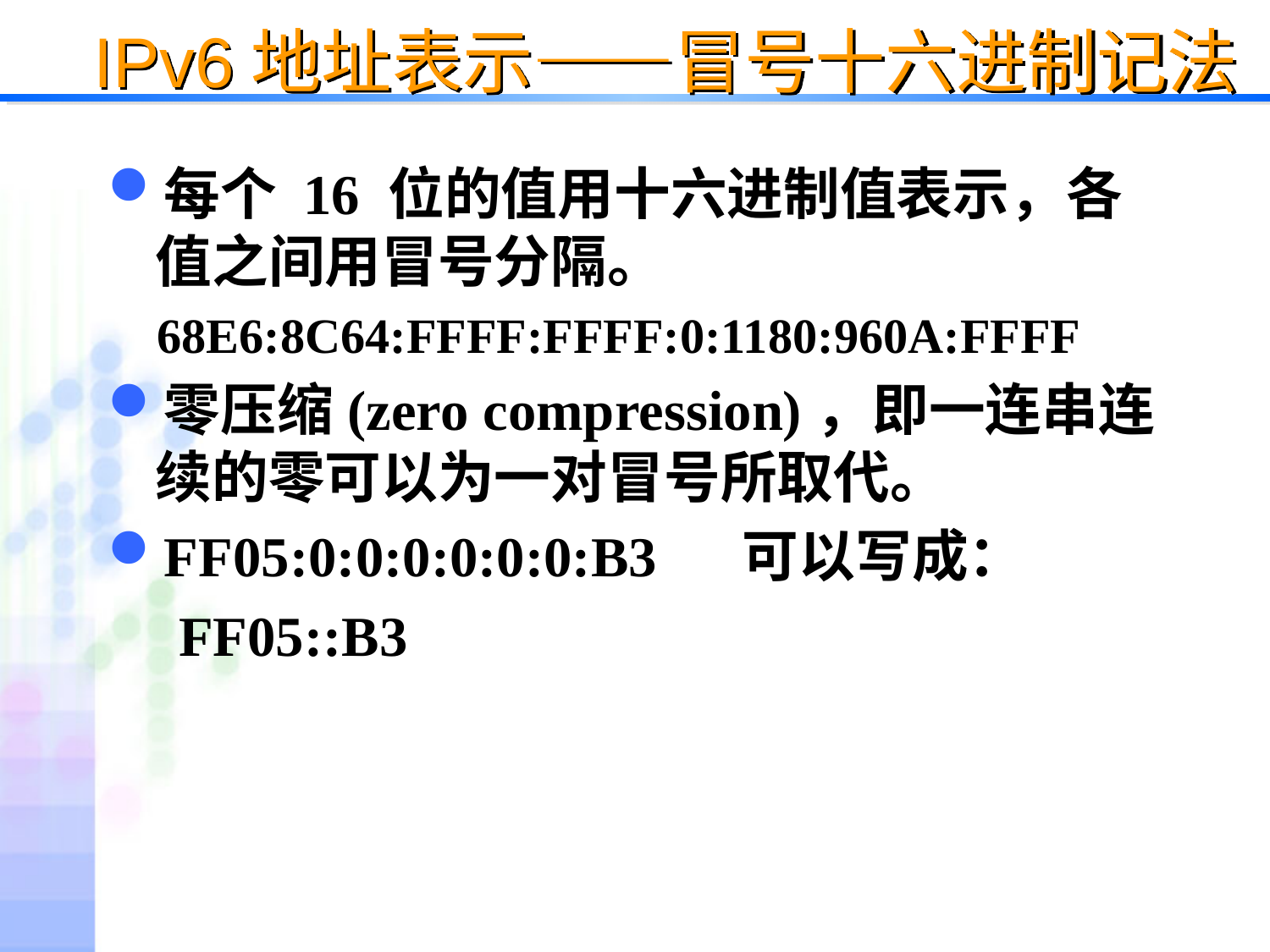

# IPv6地址表示——冒号十六进制记法
每个 16 位的值用十六进制值表示，各值之间用冒号分隔。
    68E6:8C64:FFFF:FFFF:0:1180:960A:FFFF
零压缩(zero compression)，即一连串连续的零可以为一对冒号所取代。
FF05:0:0:0:0:0:0:B3     可以写成：
     FF05::B3